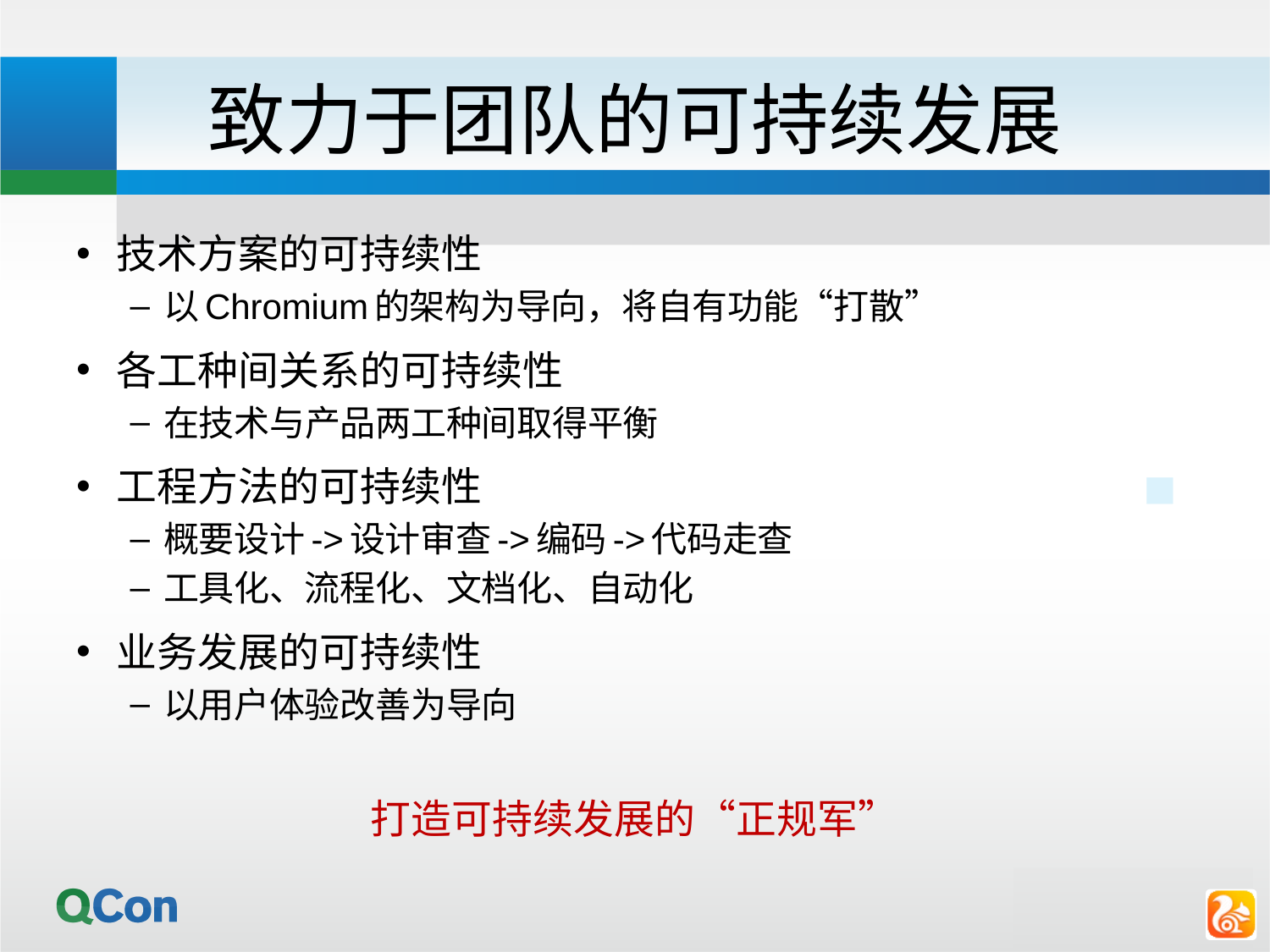

# 致力于团队的可持续发展
技术方案的可持续性
以Chromium的架构为导向，将自有功能“打散”
各工种间关系的可持续性
在技术与产品两工种间取得平衡
工程方法的可持续性
概要设计->设计审查->编码->代码走查
工具化、流程化、文档化、自动化
业务发展的可持续性
以用户体验改善为导向

打造可持续发展的“正规军”